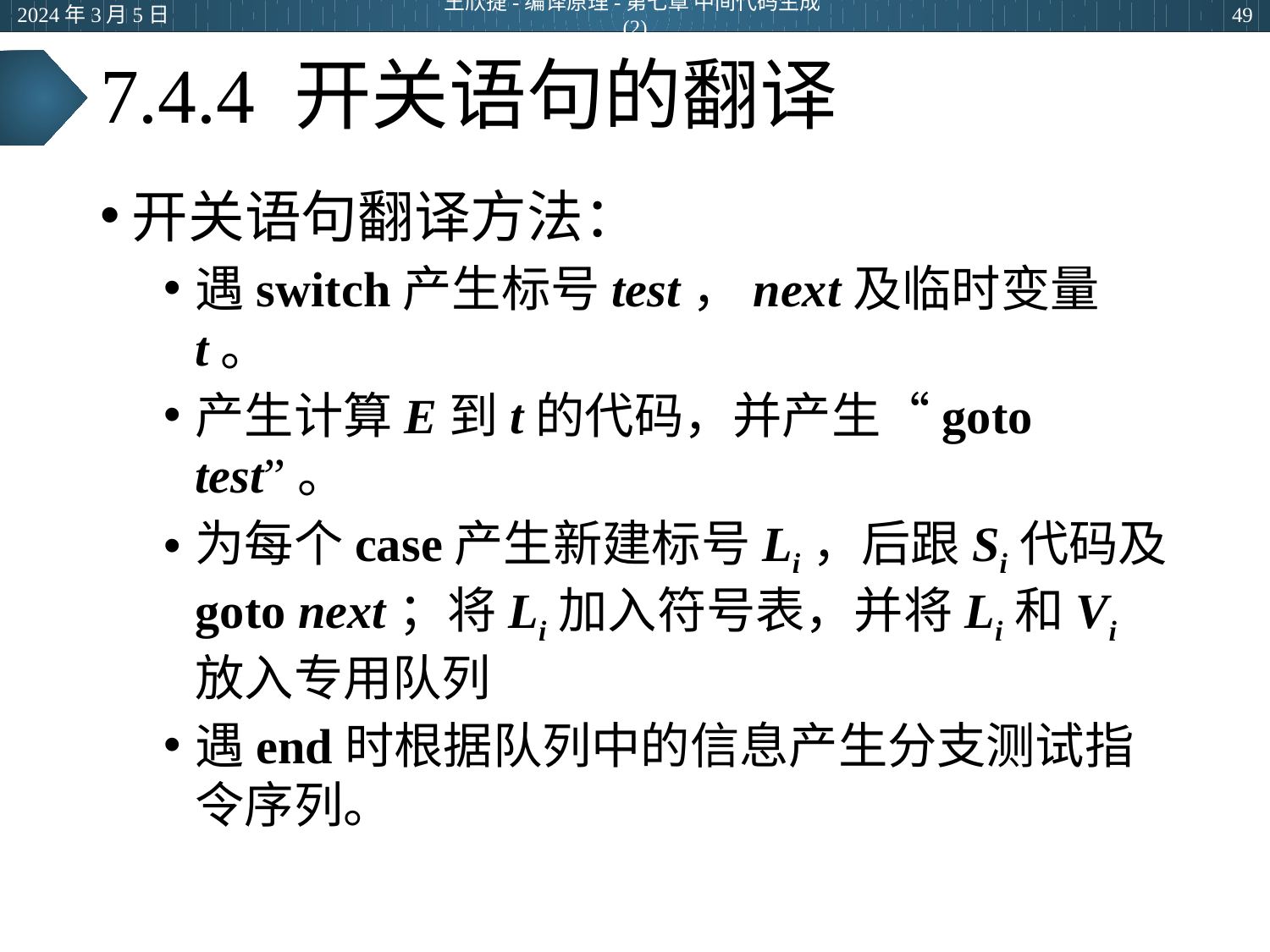

2024年3月5日
王欣捷-编译原理-第七章 中间代码生成(2)
49
# 7.4.4 开关语句的翻译
开关语句翻译方法：
遇switch产生标号test，next及临时变量t。
产生计算E到t的代码，并产生“goto test”。
为每个case产生新建标号Li，后跟Si代码及goto next；将Li加入符号表，并将Li和Vi放入专用队列
遇end时根据队列中的信息产生分支测试指令序列。